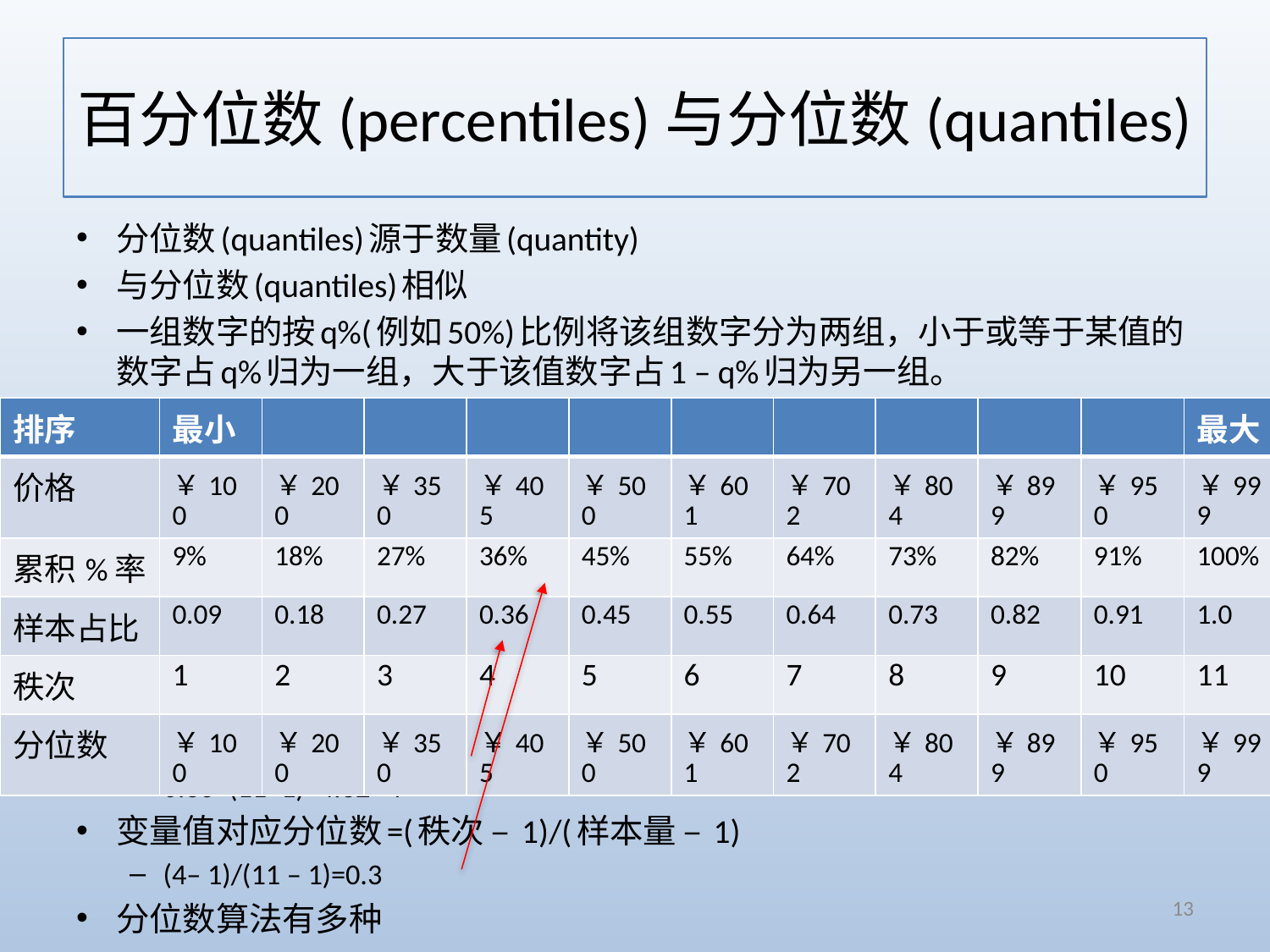

# 百分位数(percentiles)与分位数(quantiles)
分位数(quantiles)源于数量(quantity)
与分位数(quantiles)相似
一组数字的按q%(例如50%)比例将该组数字分为两组，小于或等于某值的数字占q%归为一组，大于该值数字占1 – q%归为另一组。

秩次(rank)=样本占比*(样本量+1)
0.36*(11+1)=4.32≈4
变量值对应分位数=(秩次 – 1)/(样本量 – 1)
(4– 1)/(11 – 1)=0.3
分位数算法有多种
| 排序 | 最小 |  |  |  |  |  |  |  |  |  | 最大 |
| --- | --- | --- | --- | --- | --- | --- | --- | --- | --- | --- | --- |
| 价格 | ￥100 | ￥200 | ￥350 | ￥405 | ￥500 | ￥601 | ￥702 | ￥804 | ￥899 | ￥950 | ￥999 |
| 累积%率 | 9% | 18% | 27% | 36% | 45% | 55% | 64% | 73% | 82% | 91% | 100% |
| 样本占比 | 0.09 | 0.18 | 0.27 | 0.36 | 0.45 | 0.55 | 0.64 | 0.73 | 0.82 | 0.91 | 1.0 |
| 秩次 | 1 | 2 | 3 | 4 | 5 | 6 | 7 | 8 | 9 | 10 | 11 |
| 分位数 | ￥100 | ￥200 | ￥350 | ￥405 | ￥500 | ￥601 | ￥702 | ￥804 | ￥899 | ￥950 | ￥999 |
13